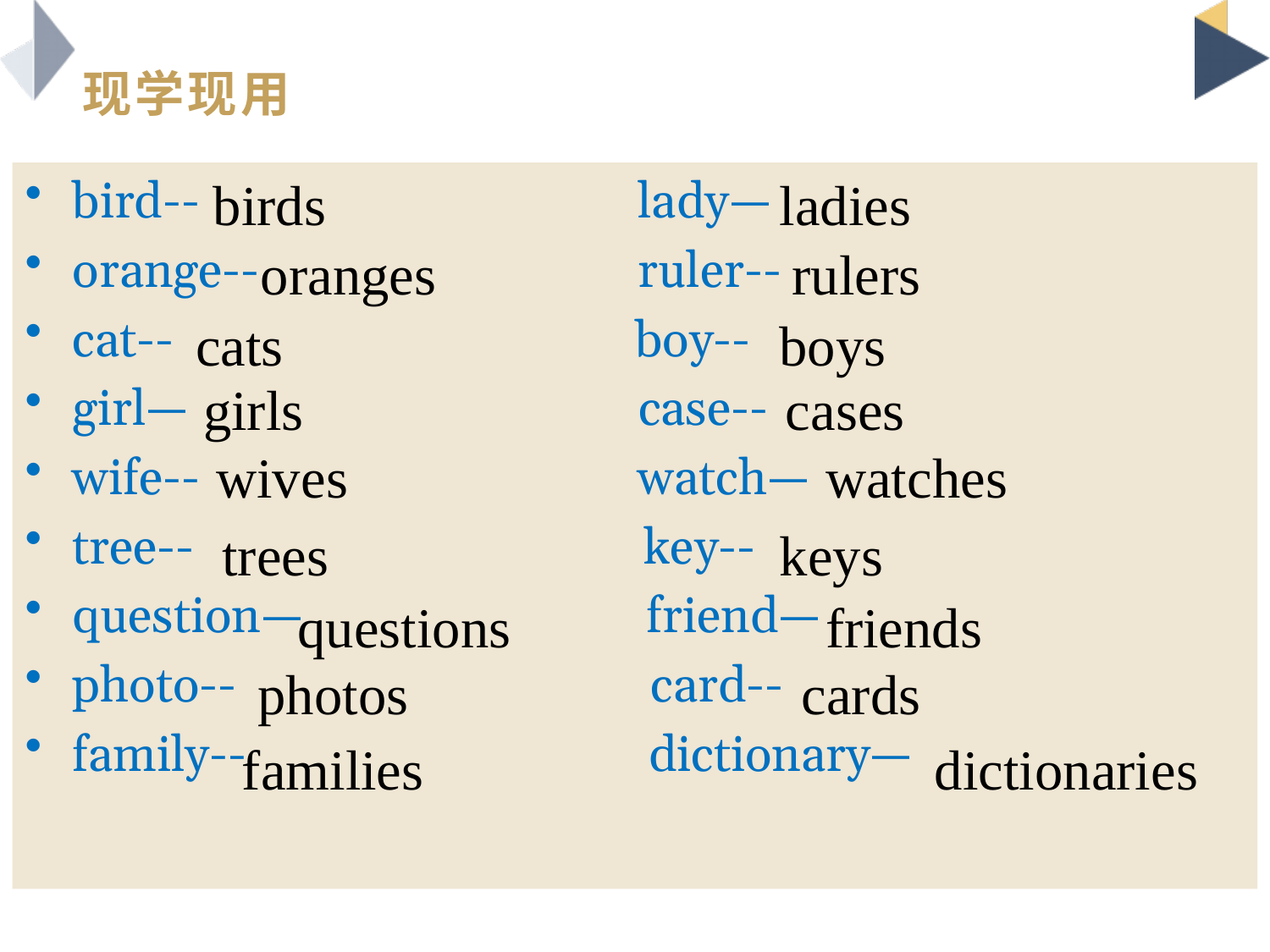

# 现学现用
bird--                                     lady—
orange--                                ruler--
cat--                                       boy--
girl—                                      case--
wife--                                     watch—
tree--                                      key--
question—                             friend—
photo--                                   card--
family--                                  dictionary—

birds
ladies
oranges
rulers
boys
cats
girls
cases
wives
watches
trees
keys
questions
friends
photos
cards
families
dictionaries